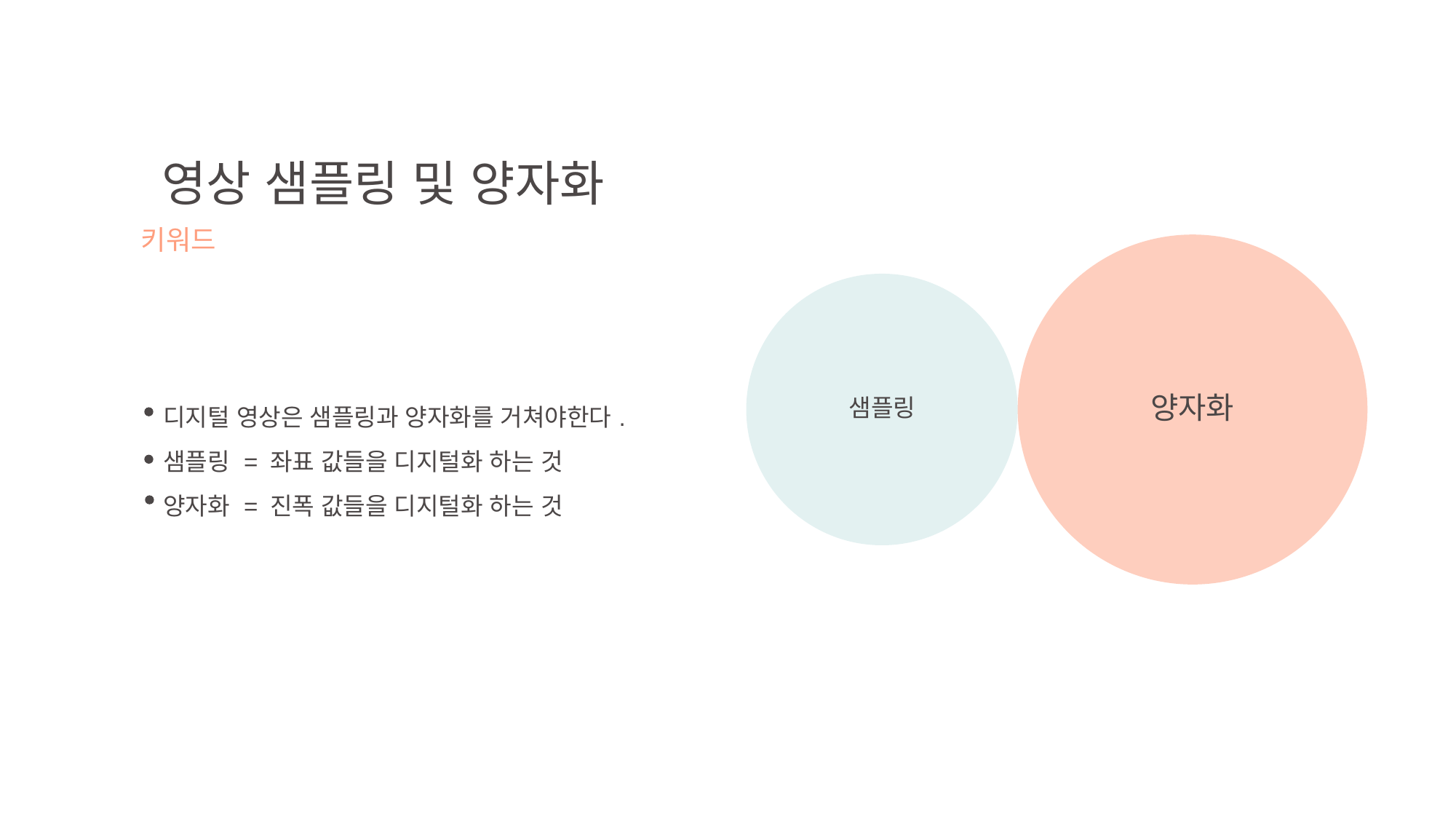

영상 샘플링 및 양자화
키워드

양자화

샘플링
|  | 디지털 영상은 샘플링과 양자화를 거쳐야한다. |
| --- | --- |
|  | 샘플링 = 좌표 값들을 디지털화 하는 것 |
|  | 양자화 = 진폭 값들을 디지털화 하는 것 |